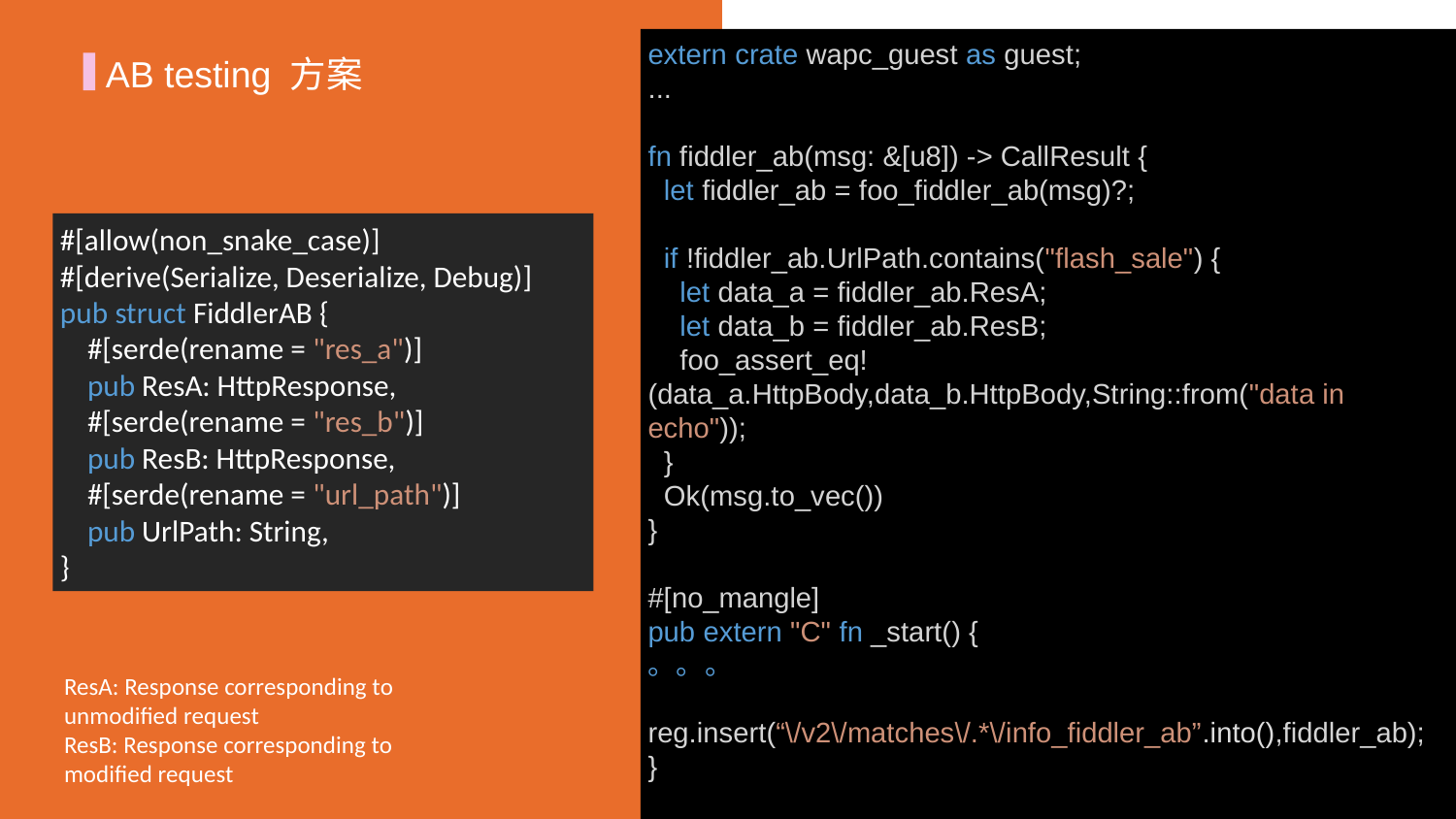

extern crate wapc_guest as guest;
...

fn fiddler_ab(msg: &[u8]) -> CallResult {
  let fiddler_ab = foo_fiddler_ab(msg)?;

  if !fiddler_ab.UrlPath.contains("flash_sale") {
    let data_a = fiddler_ab.ResA;
    let data_b = fiddler_ab.ResB;
    foo_assert_eq!(data_a.HttpBody,data_b.HttpBody,String::from("data in echo"));
  }
  Ok(msg.to_vec())
}

#[no_mangle]
pub extern "C" fn _start() {
。。。
    reg.insert(“\/v2\/matches\/.*\/info_fiddler_ab”.into(),fiddler_ab);
}

AB testing 方案

#[allow(non_snake_case)]
#[derive(Serialize, Deserialize, Debug)]
pub struct FiddlerAB {
    #[serde(rename = "res_a")]
    pub ResA: HttpResponse,
    #[serde(rename = "res_b")]
    pub ResB: HttpResponse,
    #[serde(rename = "url_path")]
    pub UrlPath: String,
}
ResA: Response corresponding to unmodified request
ResB: Response corresponding to modified request